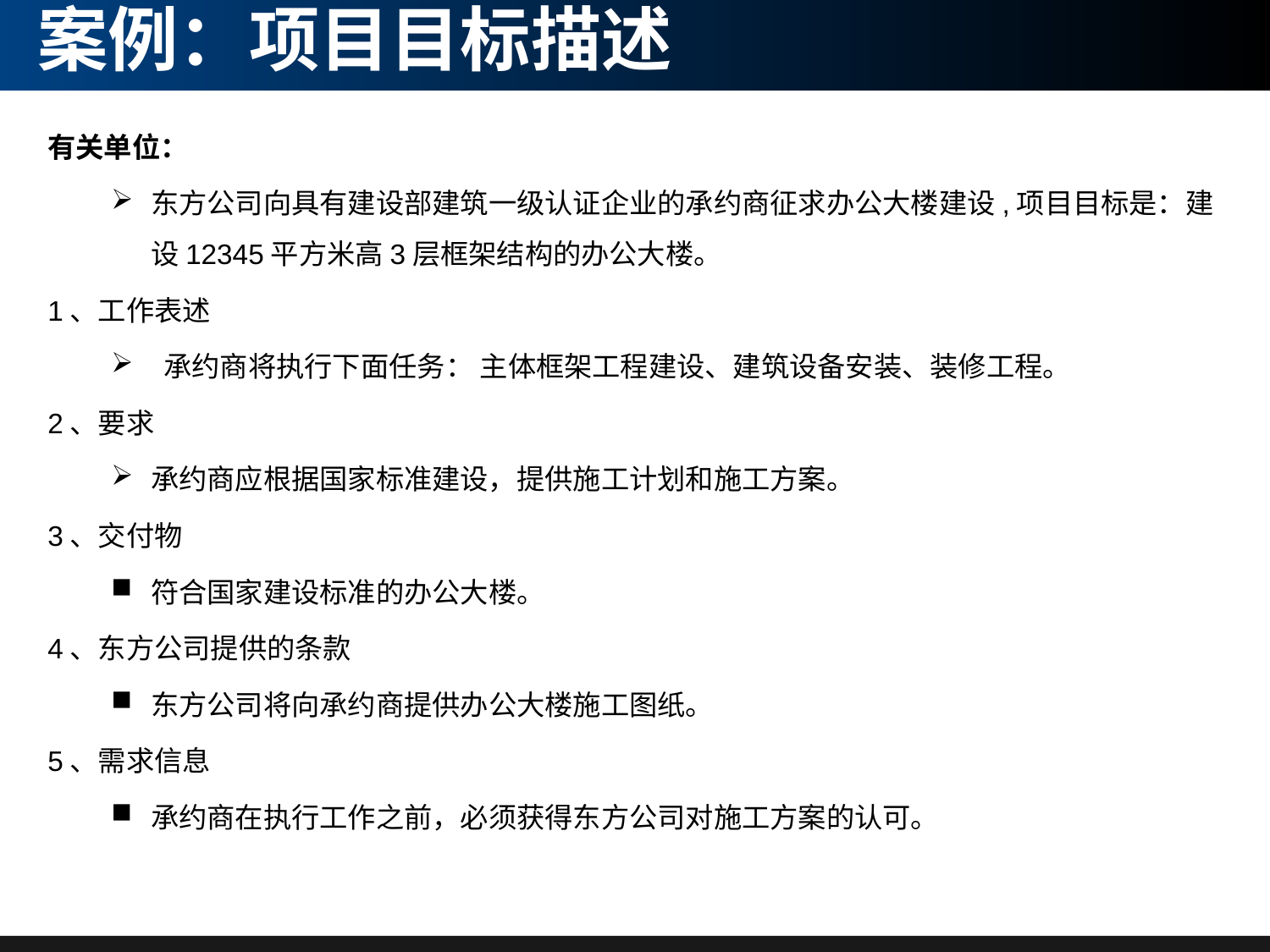

# 案例：项目目标描述
有关单位：
东方公司向具有建设部建筑一级认证企业的承约商征求办公大楼建设,项目目标是：建设12345平方米高3层框架结构的办公大楼。
1、工作表述
 承约商将执行下面任务： 主体框架工程建设、建筑设备安装、装修工程。
2、要求
承约商应根据国家标准建设，提供施工计划和施工方案。
3、交付物
符合国家建设标准的办公大楼。
4、东方公司提供的条款
东方公司将向承约商提供办公大楼施工图纸。
5、需求信息
承约商在执行工作之前，必须获得东方公司对施工方案的认可。